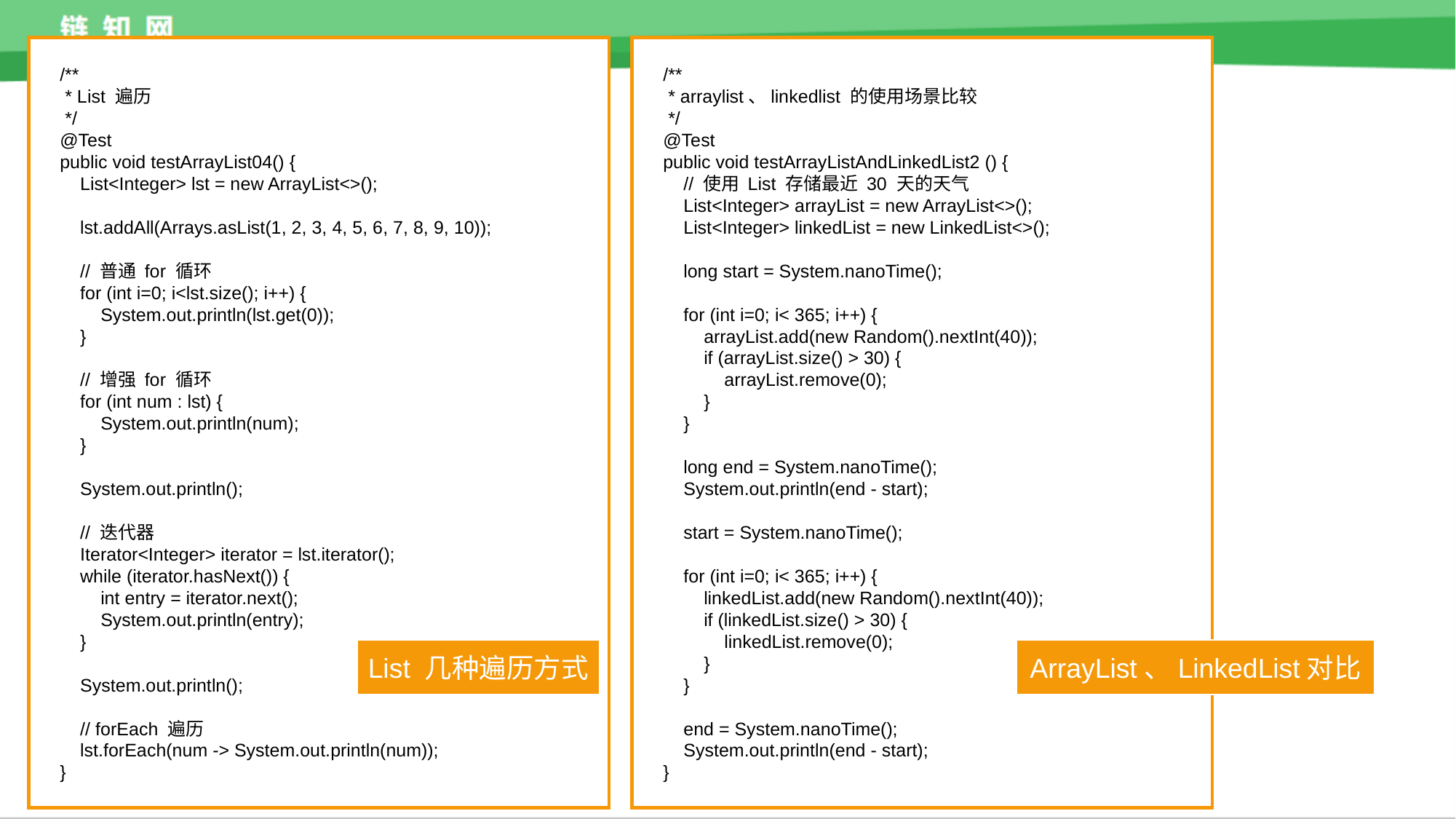

/**
     * List 遍历
     */
    @Test
    public void testArrayList04() {
        List<Integer> lst = new ArrayList<>();

        lst.addAll(Arrays.asList(1, 2, 3, 4, 5, 6, 7, 8, 9, 10));

        // 普通 for 循环
        for (int i=0; i<lst.size(); i++) {
            System.out.println(lst.get(0));
        }

        // 增强 for 循环
        for (int num : lst) {
            System.out.println(num);
        }

        System.out.println();

        // 迭代器
        Iterator<Integer> iterator = lst.iterator();
        while (iterator.hasNext()) {
            int entry = iterator.next();
            System.out.println(entry);
        }

        System.out.println();

        // forEach 遍历
        lst.forEach(num -> System.out.println(num));
    }
    /**
     * arraylist、linkedlist 的使用场景比较
     */
    @Test
    public void testArrayListAndLinkedList2 () {
        // 使用 List 存储最近 30 天的天气
        List<Integer> arrayList = new ArrayList<>();
        List<Integer> linkedList = new LinkedList<>();

        long start = System.nanoTime();

        for (int i=0; i< 365; i++) {
            arrayList.add(new Random().nextInt(40));
            if (arrayList.size() > 30) {
                arrayList.remove(0);
            }
        }

        long end = System.nanoTime();
        System.out.println(end - start);

        start = System.nanoTime();

        for (int i=0; i< 365; i++) {
            linkedList.add(new Random().nextInt(40));
            if (linkedList.size() > 30) {
                linkedList.remove(0);
            }
        }

        end = System.nanoTime();
        System.out.println(end - start);
    }
List 几种遍历方式
ArrayList、LinkedList对比